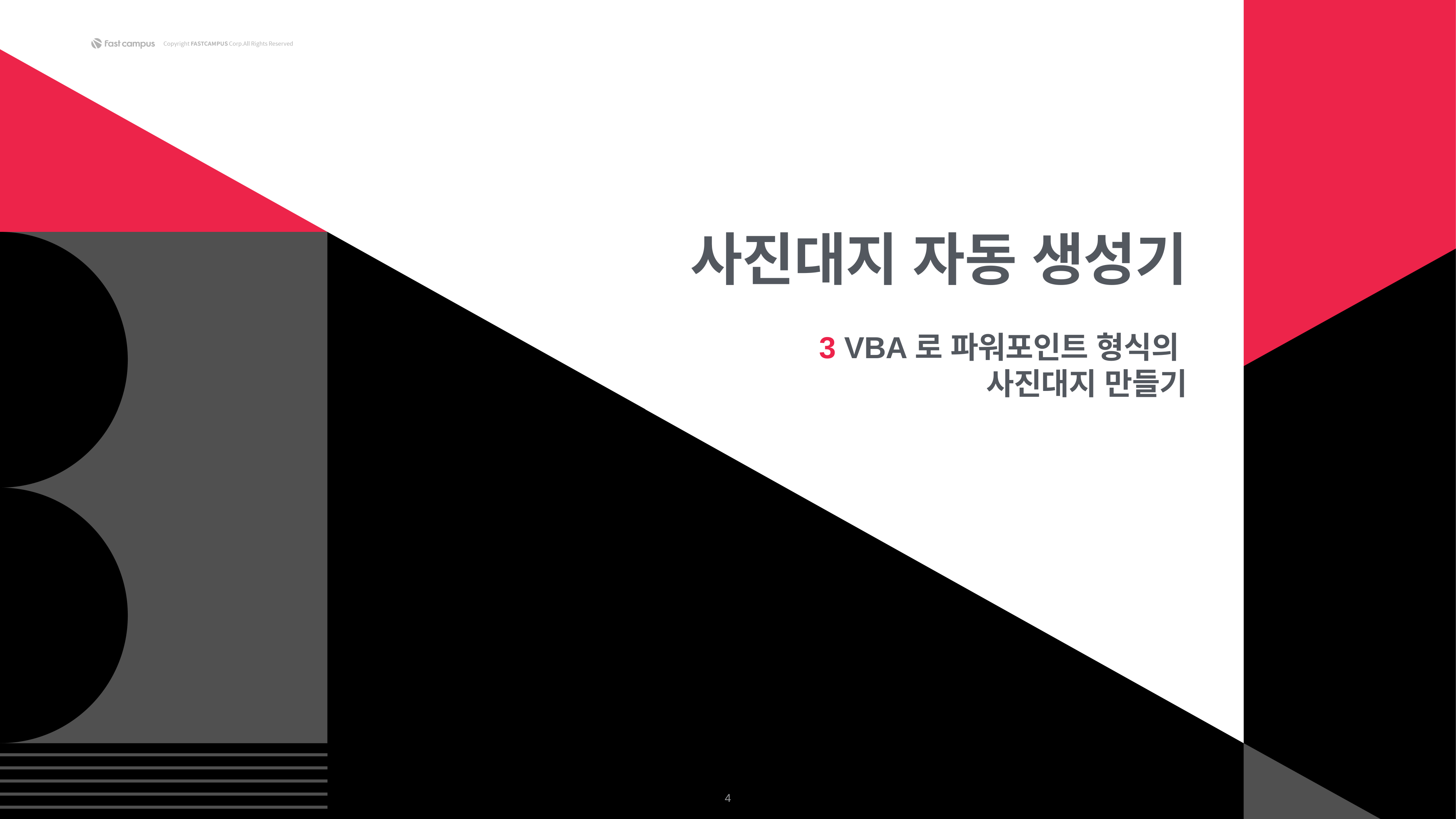

사진대지 자동 생성기

3 VBA로 파워포인트 형식의
사진대지 만들기
4